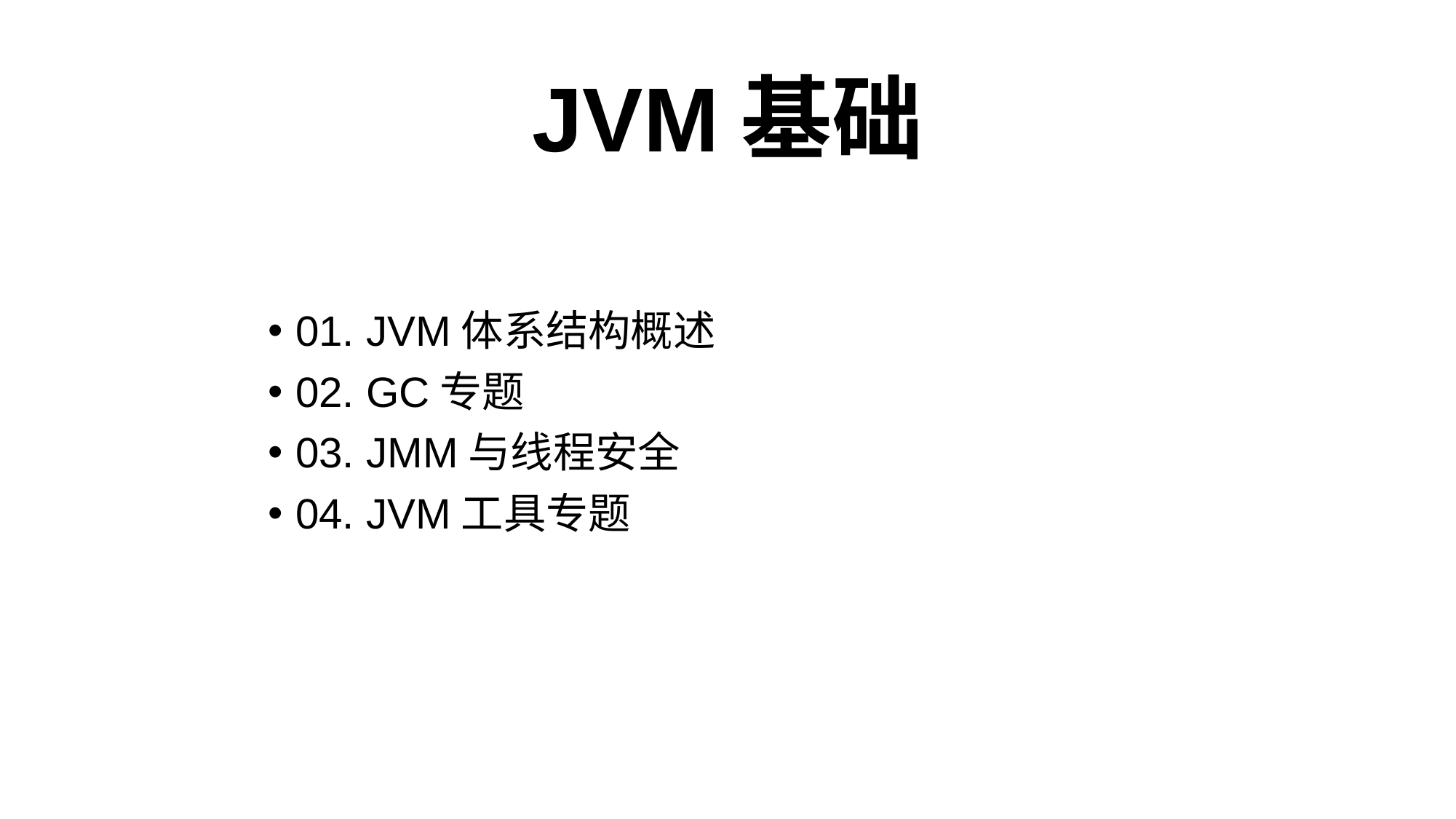

# JVM基础
01. JVM体系结构概述
02. GC专题
03. JMM与线程安全
04. JVM工具专题